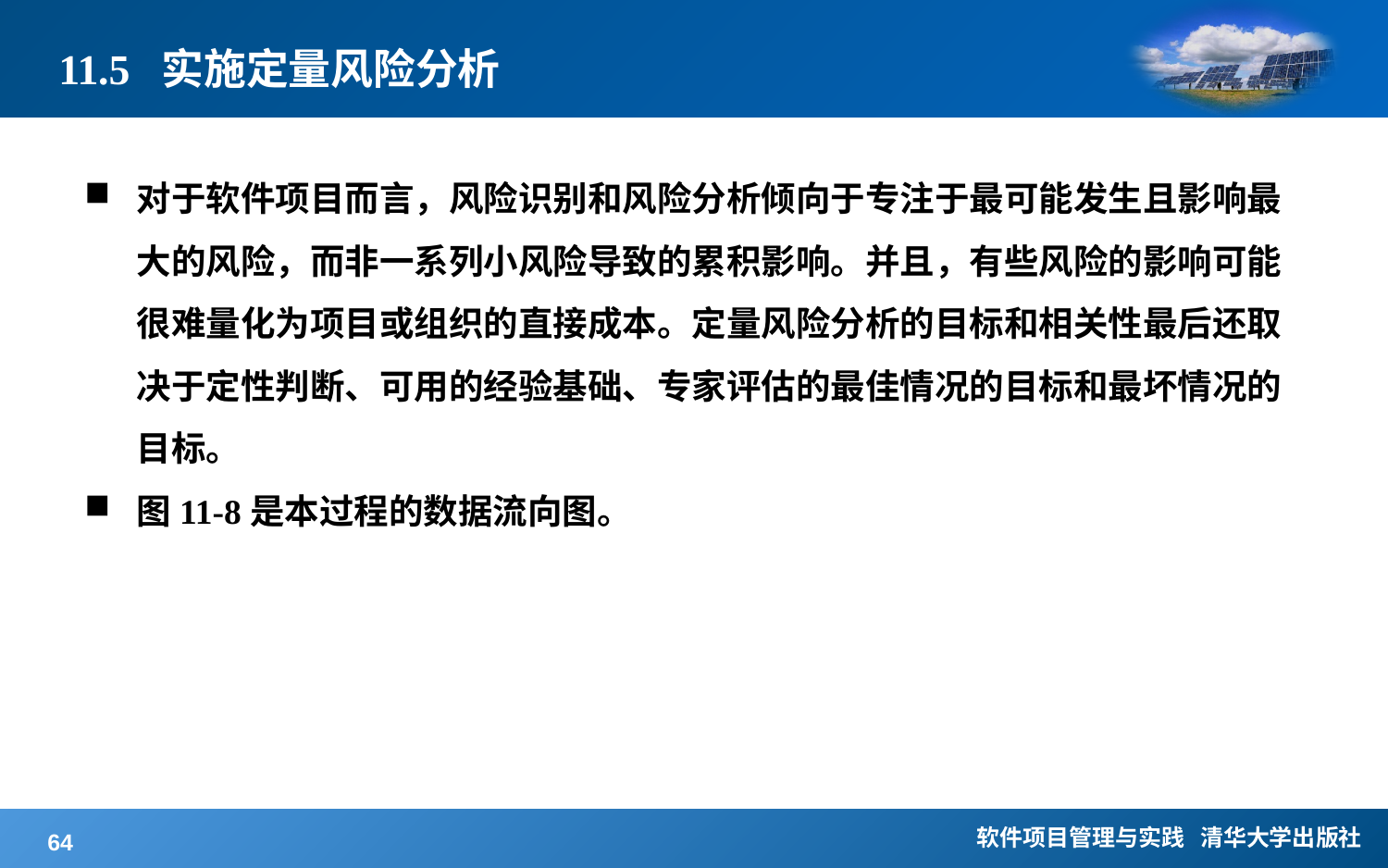

# 11.5  实施定量风险分析
对于软件项目而言，风险识别和风险分析倾向于专注于最可能发生且影响最大的风险，而非一系列小风险导致的累积影响。并且，有些风险的影响可能很难量化为项目或组织的直接成本。定量风险分析的目标和相关性最后还取决于定性判断、可用的经验基础、专家评估的最佳情况的目标和最坏情况的目标。
图11-8是本过程的数据流向图。